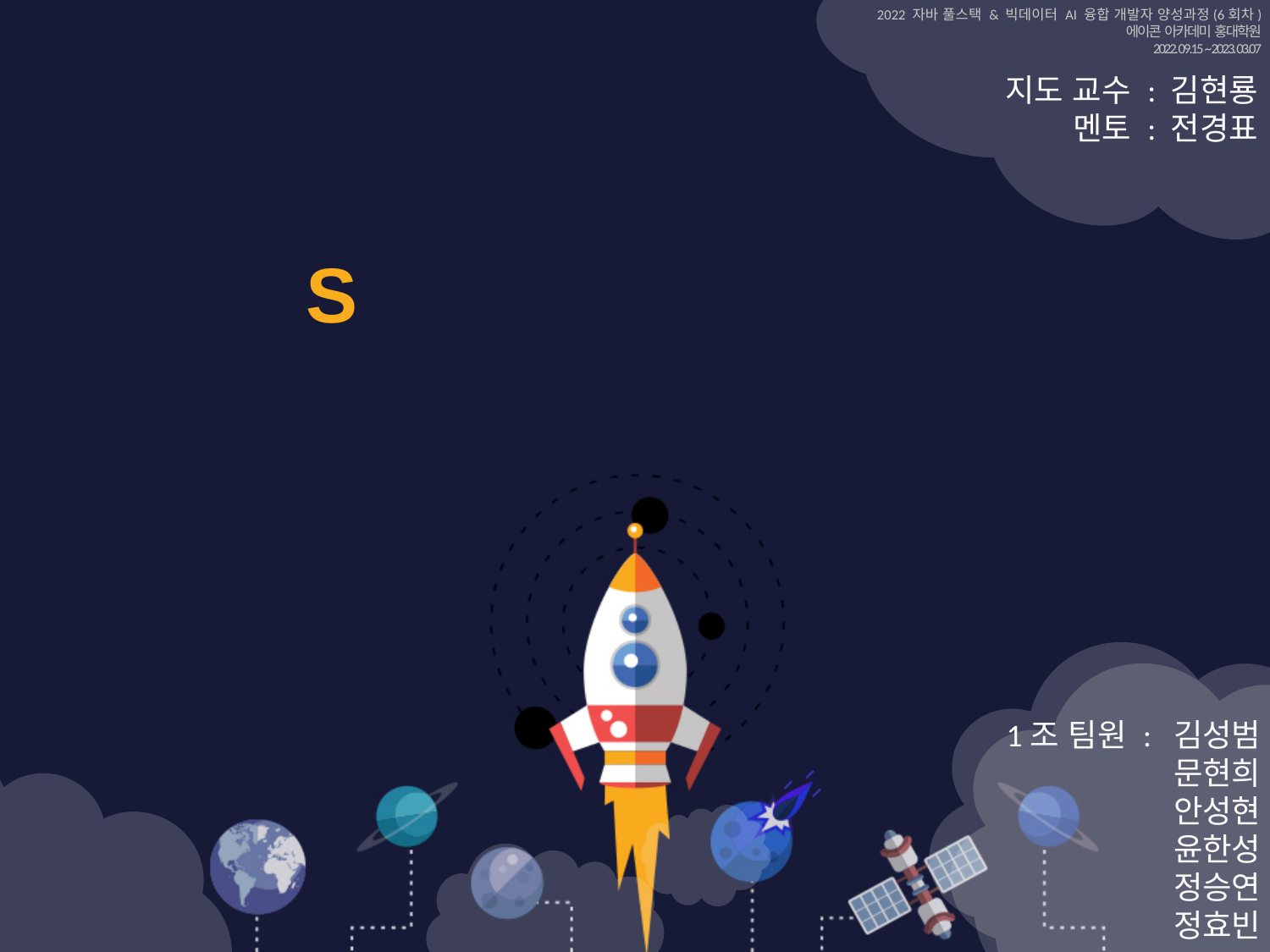

2022 자바 풀스택 & 빅데이터 AI 융합 개발자 양성과정(6회차)
에이콘  아카데미  홍대학원
2022. 09.15  ~ 2023. 03.07

지도 교수 : 김현룡
멘토 : 전경표
# SOLAR EMBASSY
커뮤니티 웹 사이트

1조 팀원 :  김성범
문현희
안성현
윤한성
정승연
정효빈